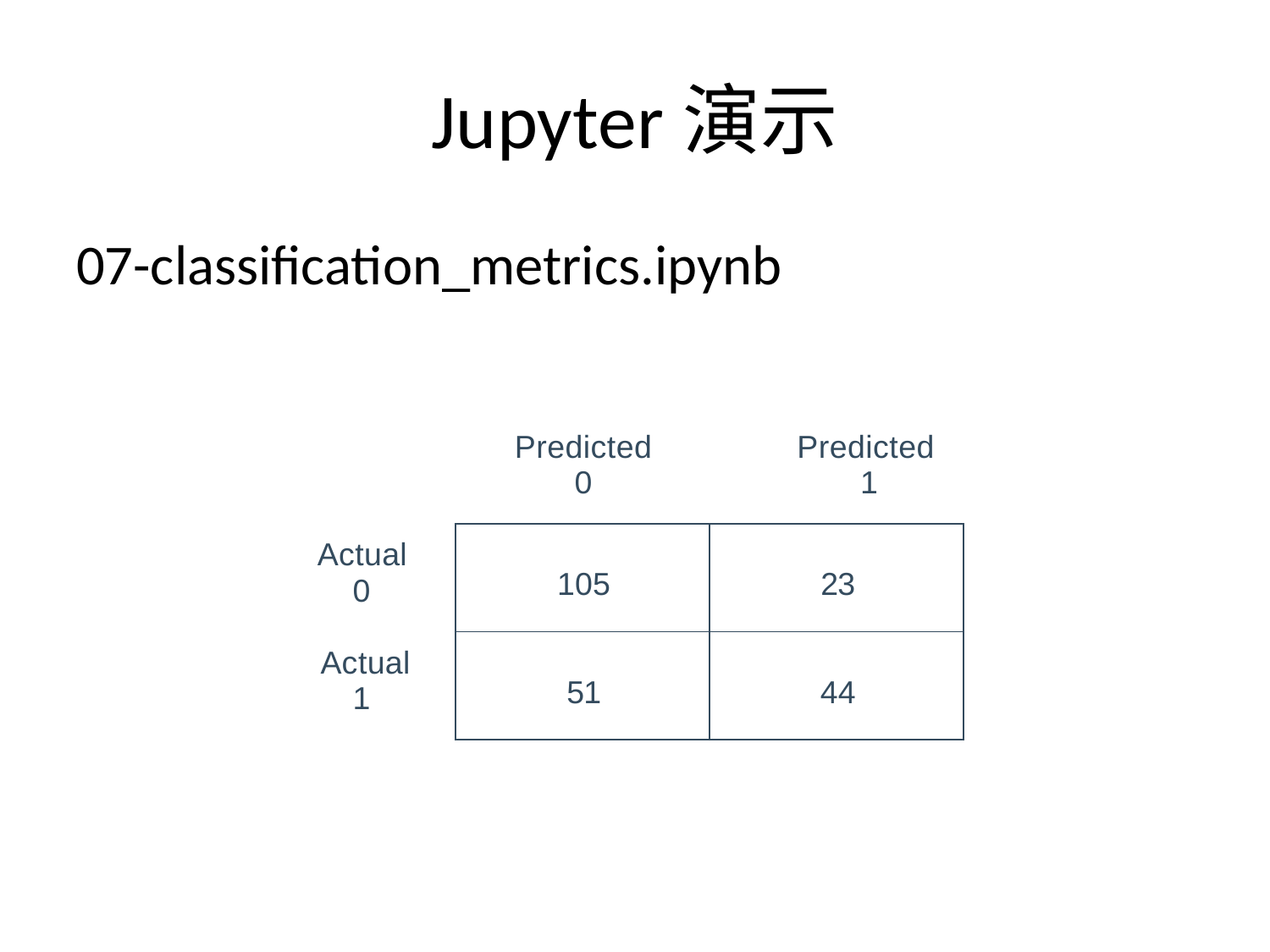

# Jupyter演示
07-classification_metrics.ipynb
|  | Predicted 0 | Predicted 1 |
| --- | --- | --- |
| Actual 0 | 105 | 23 |
| Actual 1 | 51 | 44 |